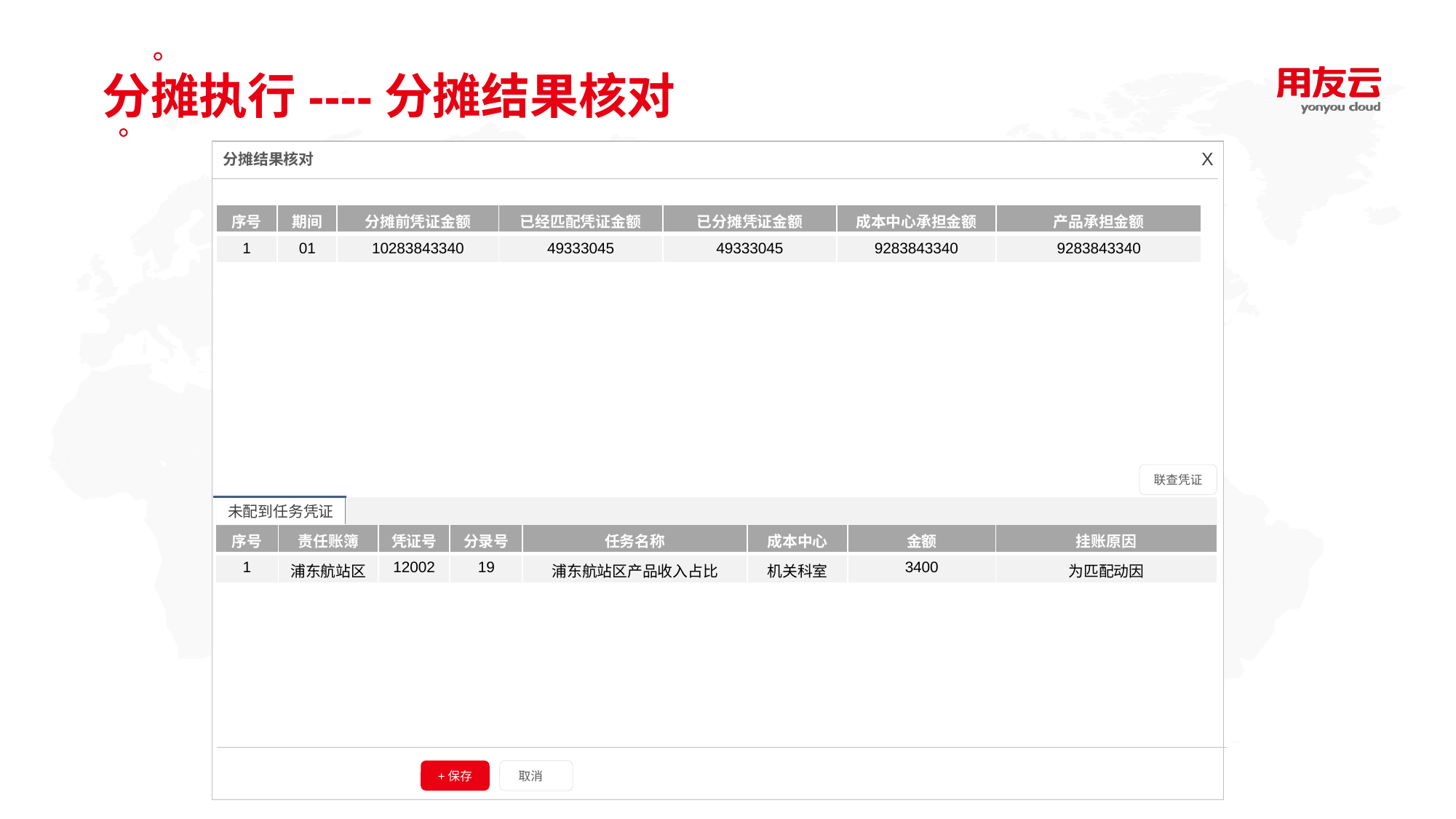

分摊执行----分摊结果核对

X
分摊结果核对
| 序号 | 期间 | 分摊前凭证金额 | 已经匹配凭证金额 | 已分摊凭证金额 | 成本中心承担金额 | 产品承担金额 |
| --- | --- | --- | --- | --- | --- | --- |
| 1 | 01 | 10283843340 | 49333045 | 49333045 | 9283843340 | 9283843340 |
联查凭证

未配到任务凭证
| 序号 | 责任账簿 | 凭证号 | 分录号 | 任务名称 | 成本中心 | 金额 | 挂账原因 |
| --- | --- | --- | --- | --- | --- | --- | --- |
| 1 | 浦东航站区 | 12002 | 19 | 浦东航站区产品收入占比 | 机关科室 | 3400 | 为匹配动因 |
+保存
取消